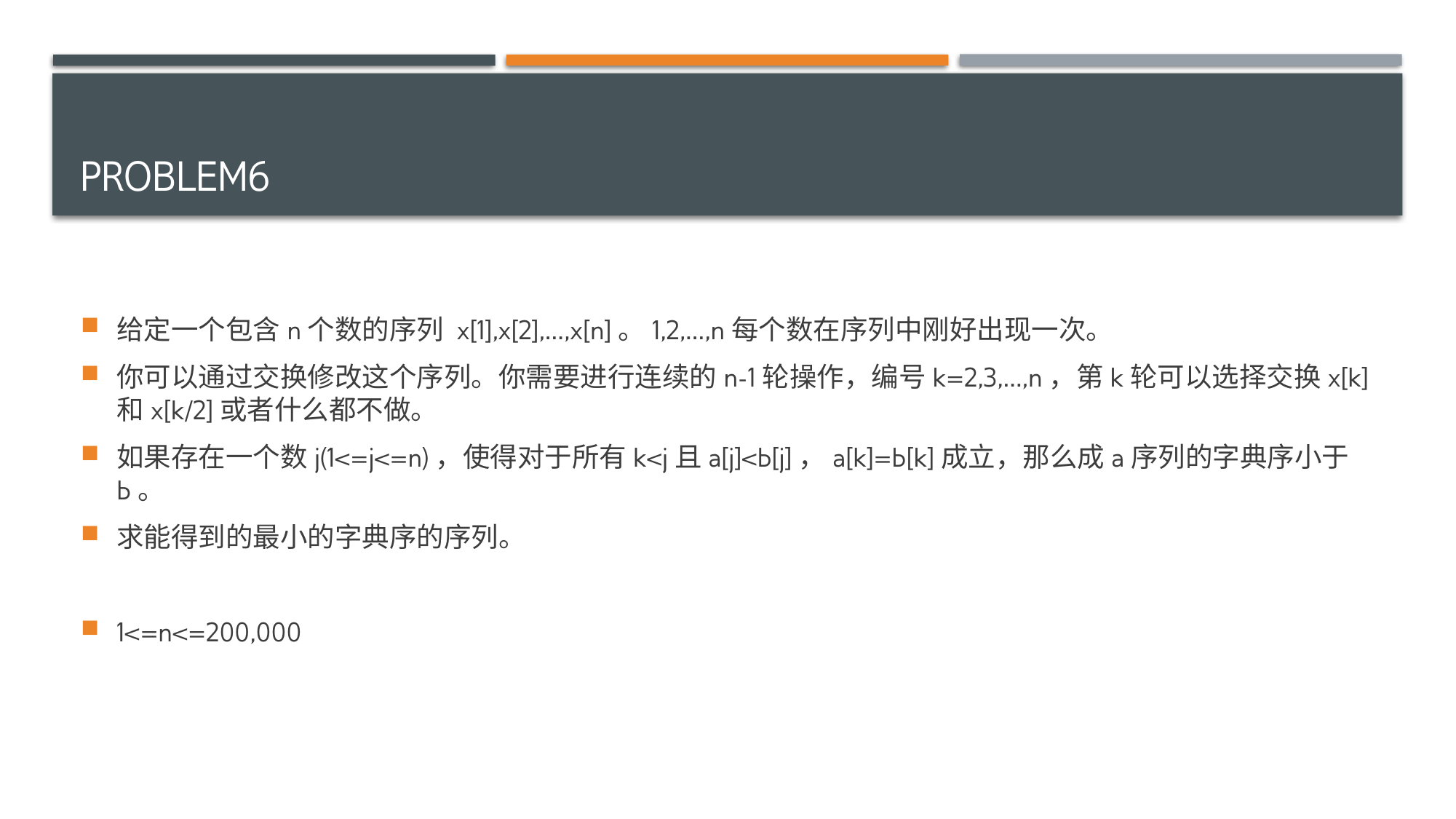

# PROBLEM6
给定一个包含n个数的序列 x[1],x[2],…,x[n]。1,2,…,n每个数在序列中刚好出现一次。
你可以通过交换修改这个序列。你需要进行连续的n-1轮操作，编号k=2,3,…,n，第k轮可以选择交换x[k]和x[k/2]或者什么都不做。
如果存在一个数j(1<=j<=n)，使得对于所有k<j且a[j]<b[j]，a[k]=b[k]成立，那么成a序列的字典序小于b。
求能得到的最小的字典序的序列。

1<=n<=200,000